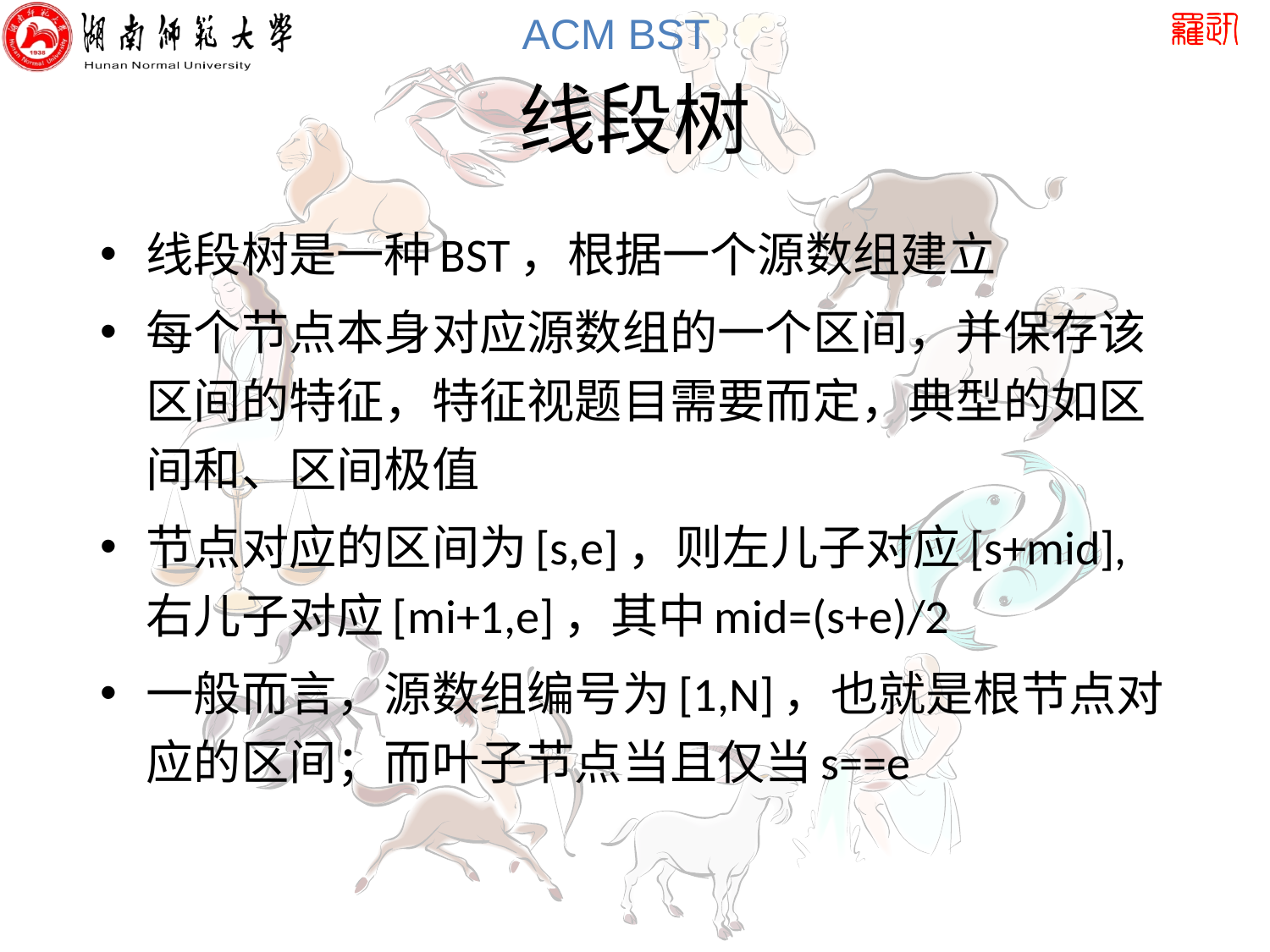

# 线段树
线段树是一种BST，根据一个源数组建立
每个节点本身对应源数组的一个区间，并保存该区间的特征，特征视题目需要而定，典型的如区间和、区间极值
节点对应的区间为[s,e]，则左儿子对应[s+mid],右儿子对应[mi+1,e]，其中mid=(s+e)/2
一般而言，源数组编号为[1,N]，也就是根节点对应的区间；而叶子节点当且仅当s==e